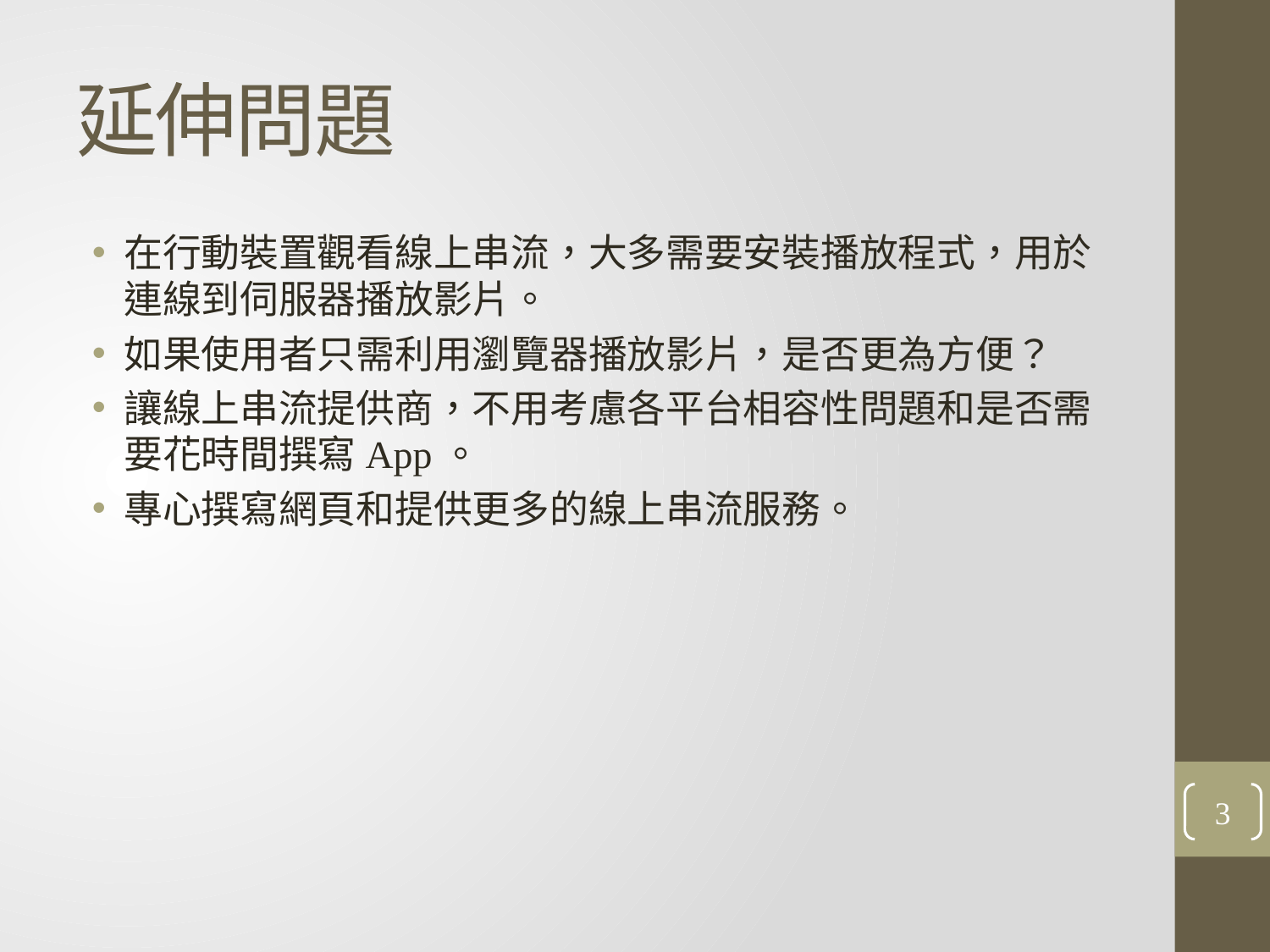

# 延伸問題
在行動裝置觀看線上串流，大多需要安裝播放程式，用於連線到伺服器播放影片。
如果使用者只需利用瀏覽器播放影片，是否更為方便？
讓線上串流提供商，不用考慮各平台相容性問題和是否需要花時間撰寫App。
專心撰寫網頁和提供更多的線上串流服務。
3